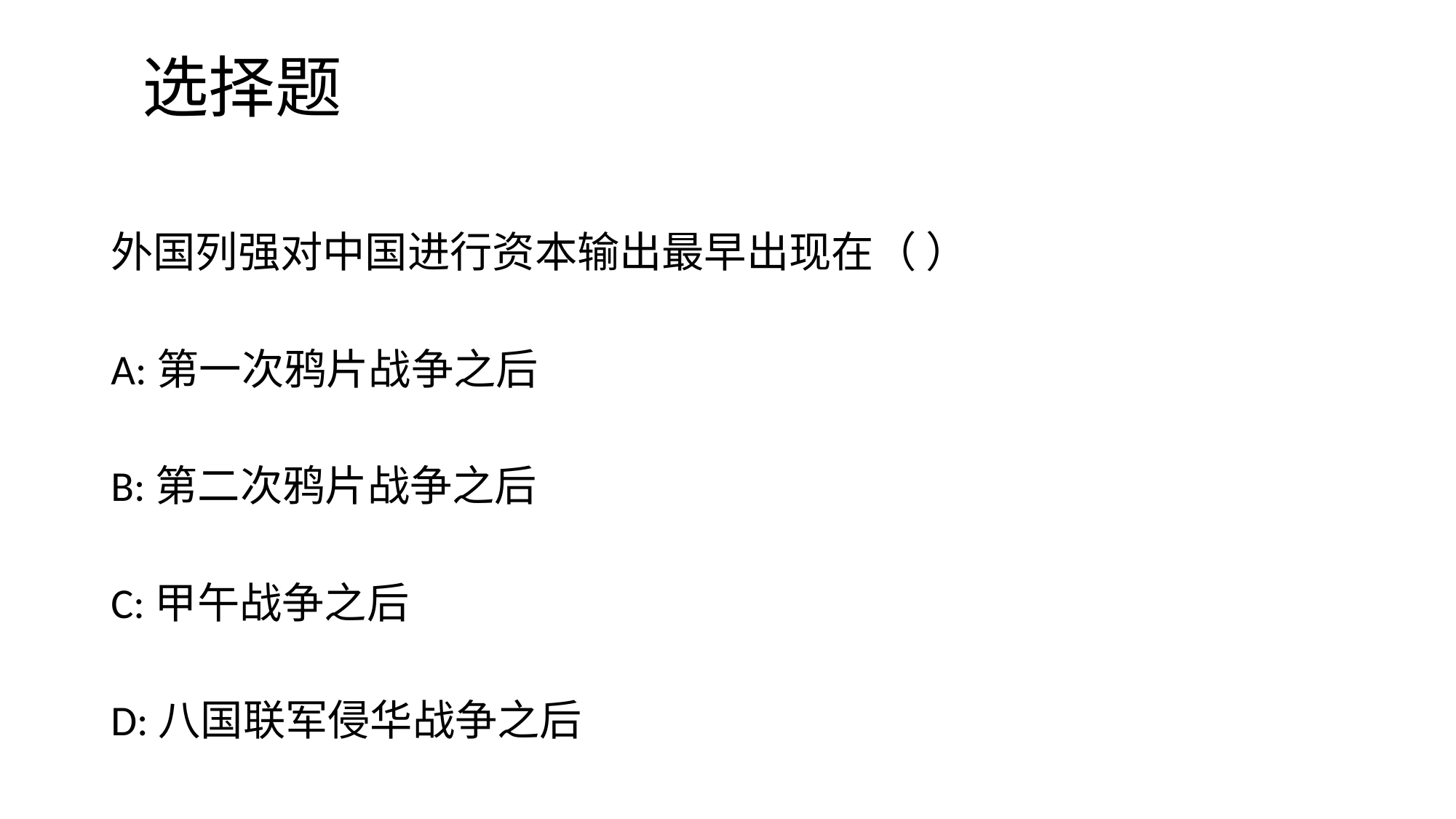

# 选择题
外国列强对中国进行资本输出最早出现在（ ）
A:第一次鸦片战争之后
B:第二次鸦片战争之后
C:甲午战争之后
D:八国联军侵华战争之后